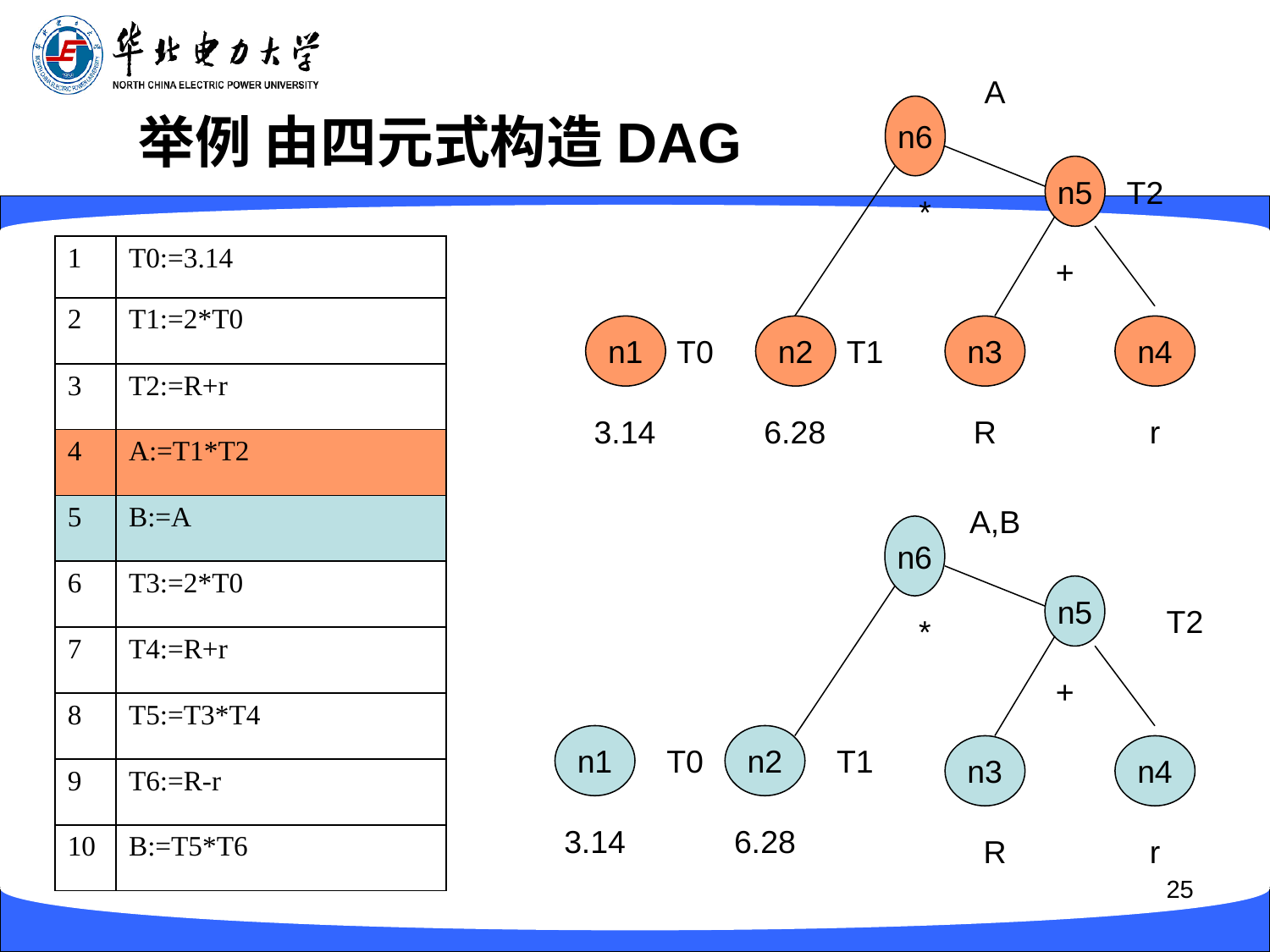

A
n6
举例 由四元式构造DAG

n5

T2
*

| 1 | T0:=3.14 |
| --- | --- |
| 2 | T1:=2\*T0 |
| 3 | T2:=R+r |
| 4 | A:=T1\*T2 |
| 5 | B:=A |
| 6 | T3:=2\*T0 |
| 7 | T4:=R+r |
| 8 | T5:=T3\*T4 |
| 9 | T6:=R-r |
| 10 | B:=T5\*T6 |
+
n1
n2
n3
n4
T0
T1
3.14
6.28
R
r
A,B
n6

n5

T2
*

+
n1
T0
3.14
n2
T1
6.28
n3
n4
R
r
25